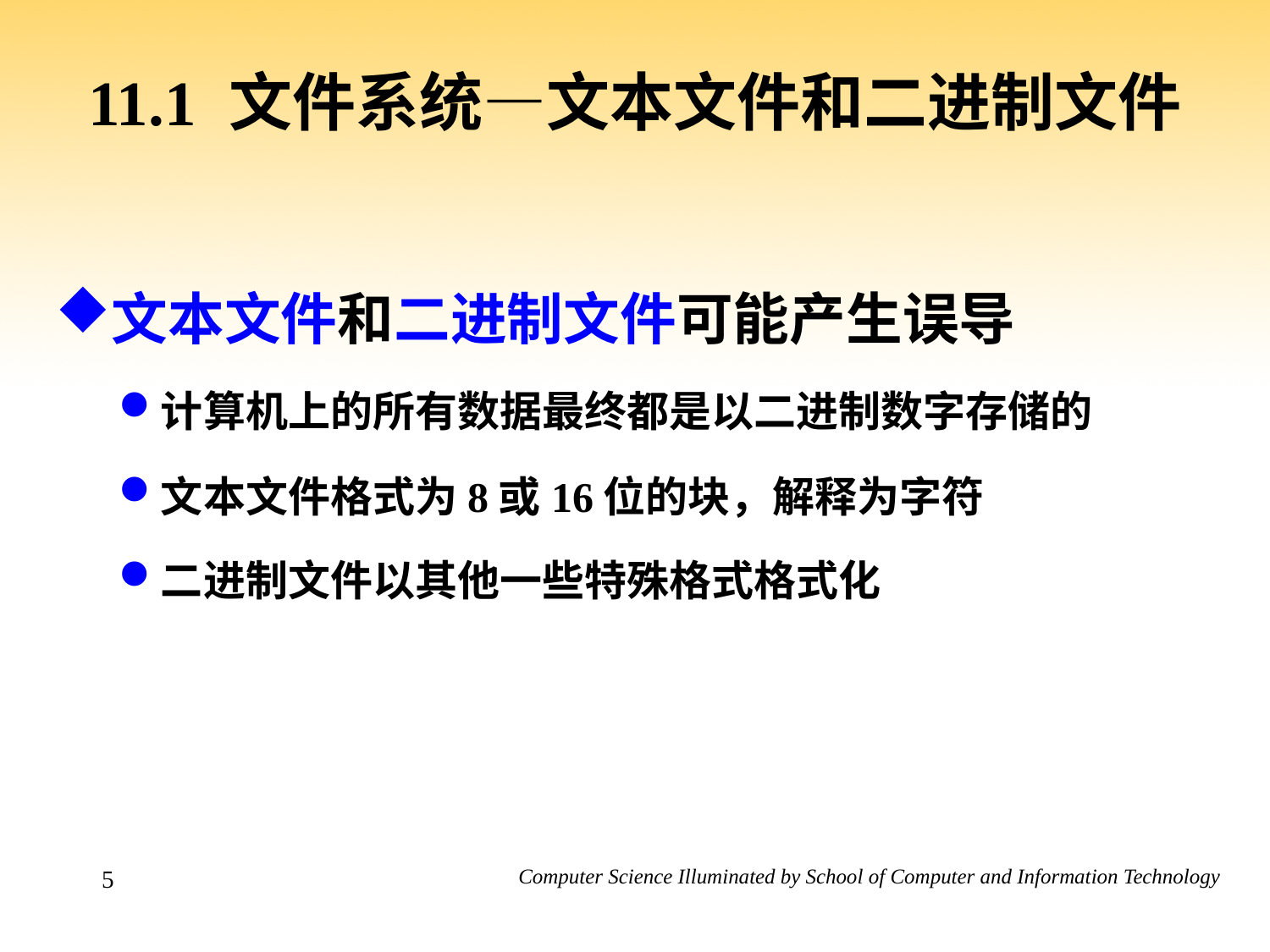

# 11.1 文件系统—文本文件和二进制文件
文本文件和二进制文件可能产生误导
计算机上的所有数据最终都是以二进制数字存储的
文本文件格式为8或16位的块，解释为字符
二进制文件以其他一些特殊格式格式化
5